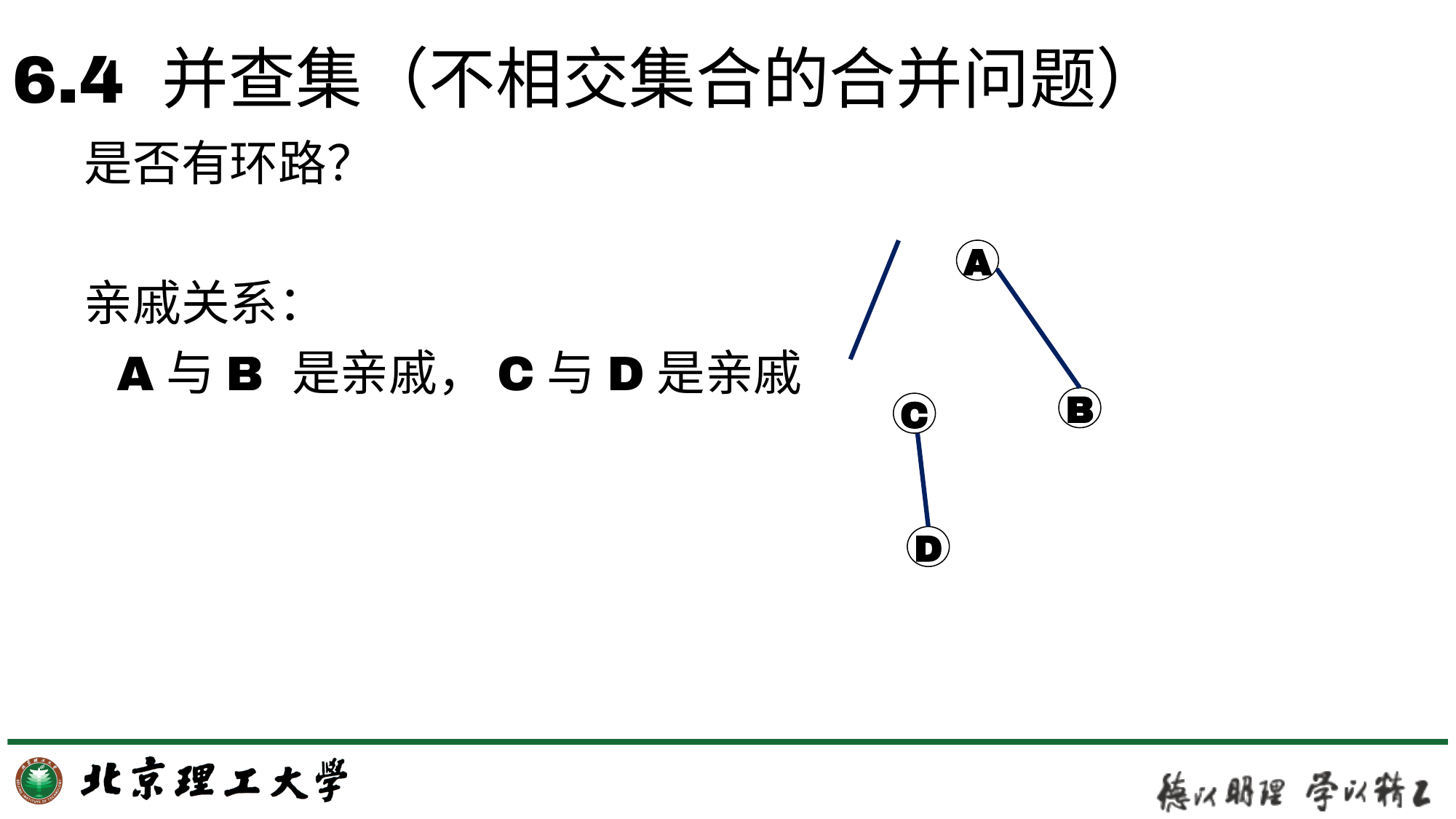

6.4 并查集（不相交集合的合并问题）
是否有环路？

亲戚关系：
  A与B 是亲戚，C与D是亲戚
A
B
C
D